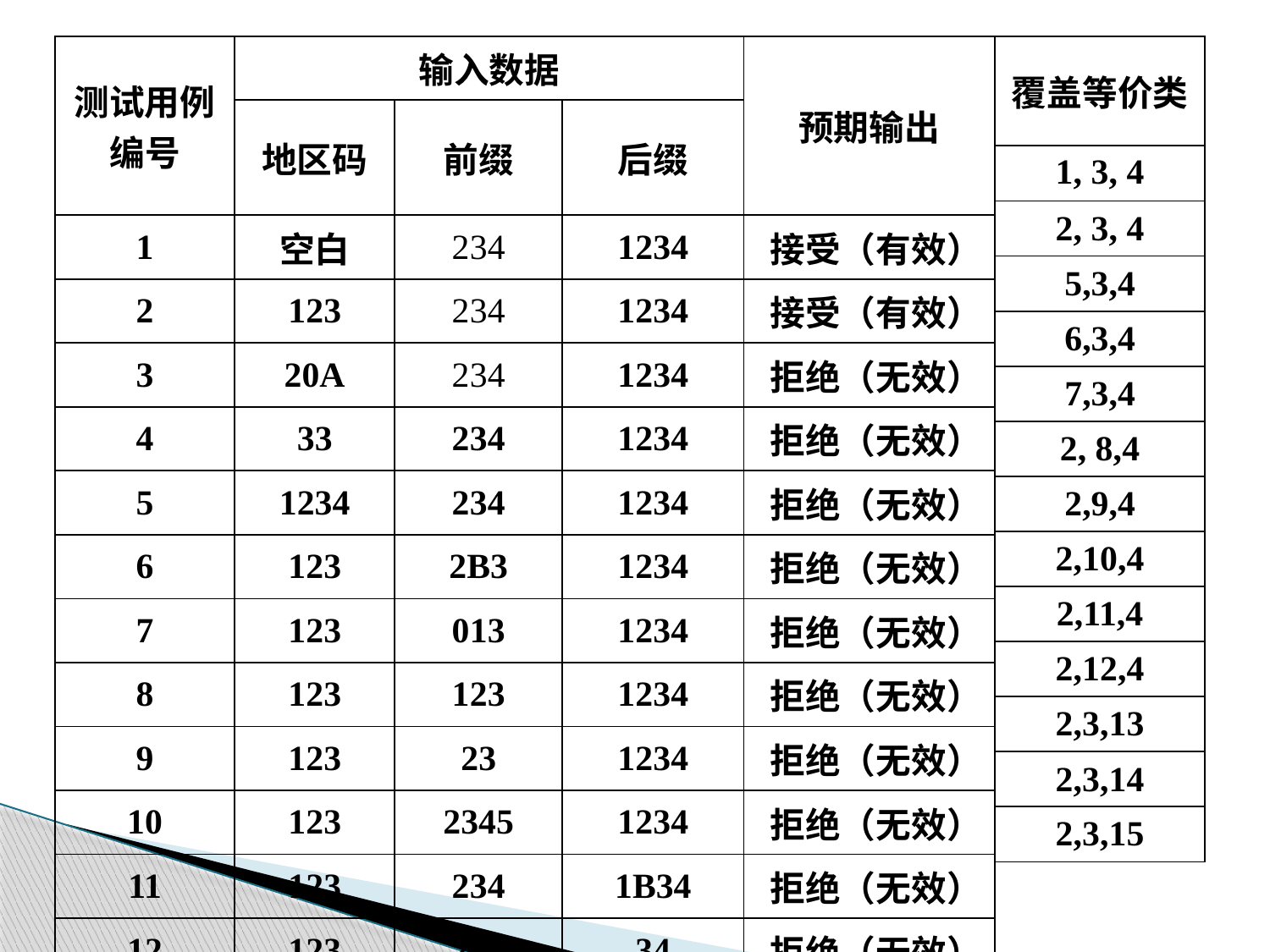

| 测试用例 编号 | 输入数据 |  |  | 预期输出 |
| --- | --- | --- | --- | --- |
|  | 地区码 | 前缀 | 后缀 |  |
| 1 | 空白 | 234 | 1234 | 接受（有效） |
| 2 | 123 | 234 | 1234 | 接受（有效） |
| 3 | 20A | 234 | 1234 | 拒绝（无效） |
| 4 | 33 | 234 | 1234 | 拒绝（无效） |
| 5 | 1234 | 234 | 1234 | 拒绝（无效） |
| 6 | 123 | 2B3 | 1234 | 拒绝（无效） |
| 7 | 123 | 013 | 1234 | 拒绝（无效） |
| 8 | 123 | 123 | 1234 | 拒绝（无效） |
| 9 | 123 | 23 | 1234 | 拒绝（无效） |
| 10 | 123 | 2345 | 1234 | 拒绝（无效） |
| 11 | 123 | 234 | 1B34 | 拒绝（无效） |
| 12 | 123 | 234 | 34 | 拒绝（无效） |
| 13 | 123 | 234 | 23345 | 拒绝（无效） |
| 覆盖等价类 |
| --- |
| 1, 3, 4 |
| 2, 3, 4 |
| 5,3,4 |
| 6,3,4 |
| 7,3,4 |
| 2, 8,4 |
| 2,9,4 |
| 2,10,4 |
| 2,11,4 |
| 2,12,4 |
| 2,3,13 |
| 2,3,14 |
| 2,3,15 |